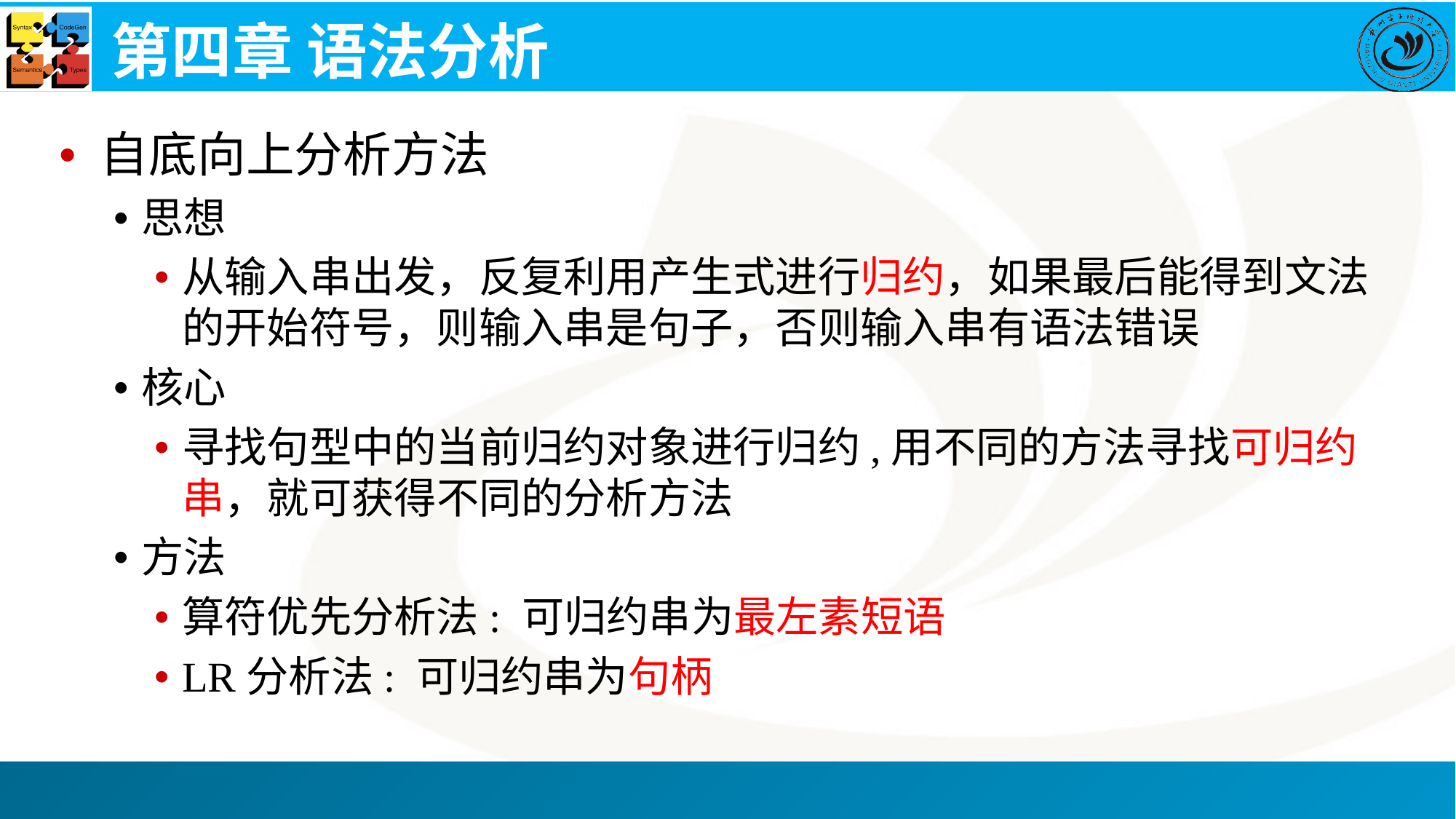

# 第四章 语法分析
自底向上分析方法
思想
从输入串出发，反复利用产生式进行归约，如果最后能得到文法的开始符号，则输入串是句子，否则输入串有语法错误
核心
寻找句型中的当前归约对象进行归约,用不同的方法寻找可归约串，就可获得不同的分析方法
方法
算符优先分析法: 可归约串为最左素短语
LR分析法: 可归约串为句柄
21